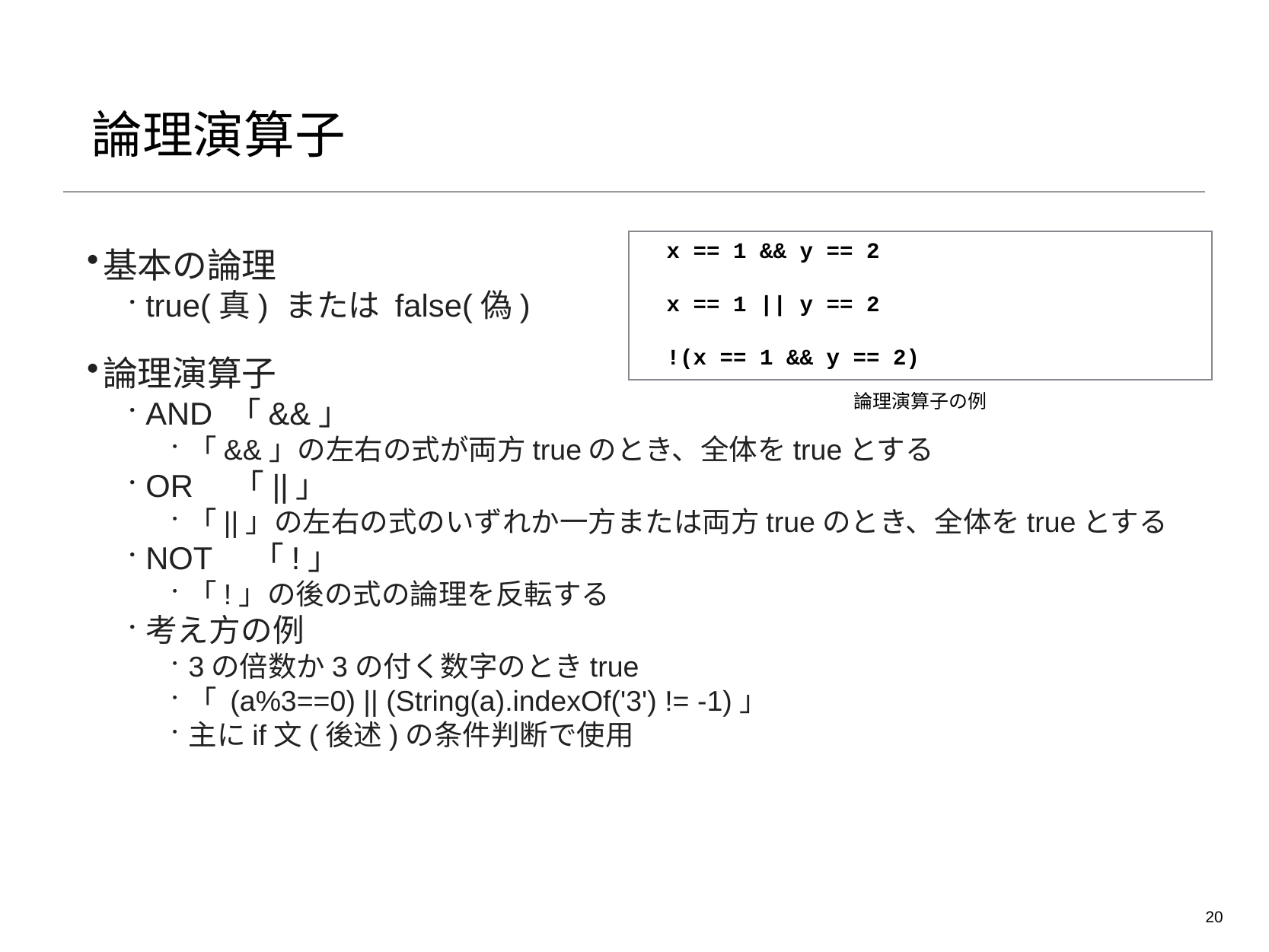

# 論理演算子
x == 1 && y == 2

x == 1 || y == 2

!(x == 1 && y == 2)
論理演算子の例
基本の論理
true(真) または false(偽)
論理演算子
AND 「&&」
「&&」の左右の式が両方trueのとき、全体をtrueとする
OR　「||」
「||」の左右の式のいずれか一方または両方trueのとき、全体をtrueとする
NOT　「!」
「!」の後の式の論理を反転する
考え方の例
3の倍数か3の付く数字のときtrue
「 (a%3==0) || (String(a).indexOf('3') != -1)」
主にif文(後述)の条件判断で使用
20